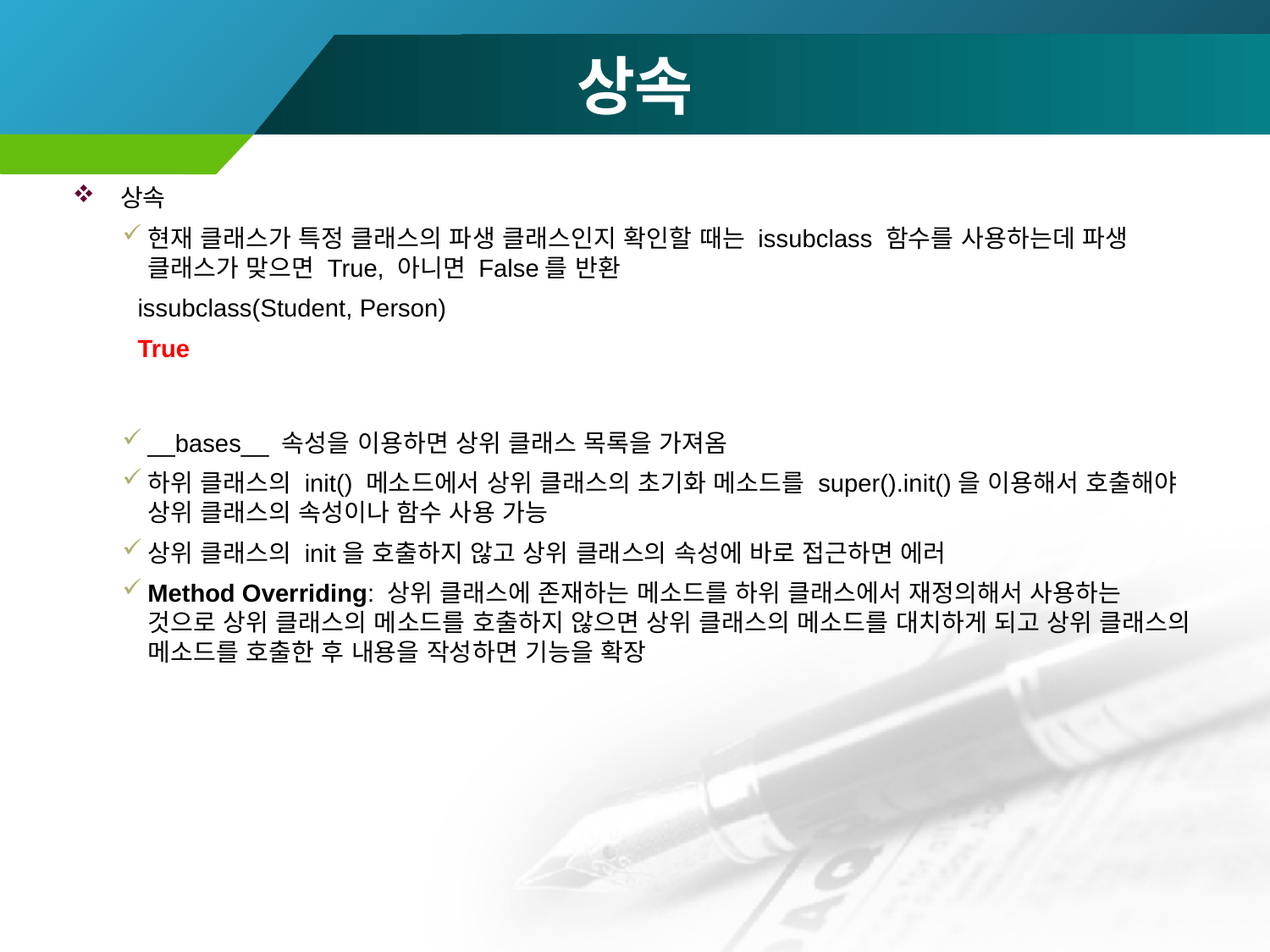

# 상속
상속
현재 클래스가 특정 클래스의 파생 클래스인지 확인할 때는 issubclass 함수를 사용하는데 파생 클래스가 맞으면 True, 아니면 False를 반환
issubclass(Student, Person)
True

__bases__ 속성을 이용하면 상위 클래스 목록을 가져옴
하위 클래스의 init() 메소드에서 상위 클래스의 초기화 메소드를 super().init()을 이용해서 호출해야 상위 클래스의 속성이나 함수 사용 가능
상위 클래스의 init을 호출하지 않고 상위 클래스의 속성에 바로 접근하면 에러
Method Overriding: 상위 클래스에 존재하는 메소드를 하위 클래스에서 재정의해서 사용하는 것으로 상위 클래스의 메소드를 호출하지 않으면 상위 클래스의 메소드를 대치하게 되고 상위 클래스의 메소드를 호출한 후 내용을 작성하면 기능을 확장